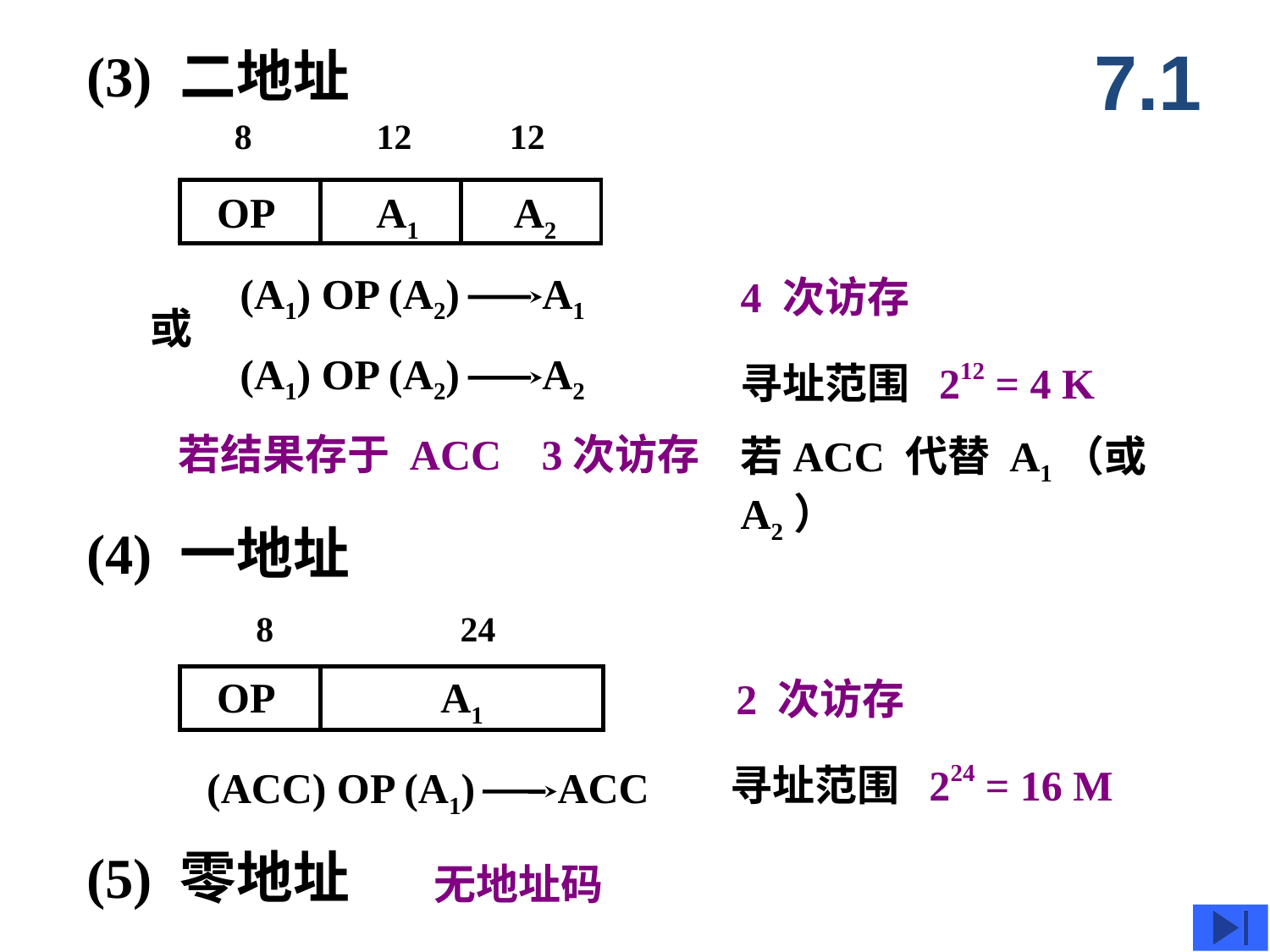

7.1
(3) 二地址
8              12           12

OP

 A1

 A2
(A1) OP (A2)        A1

4 次访存
或
(A1) OP (A2)        A2

寻址范围  212 = 4 K
若结果存于 ACC
3次访存
若ACC 代替 A1（或A2）
(4) 一地址
8                     24
OP
 A1

2 次访存
寻址范围  224 = 16 M
(ACC) OP (A1)        ACC

(5) 零地址
无地址码